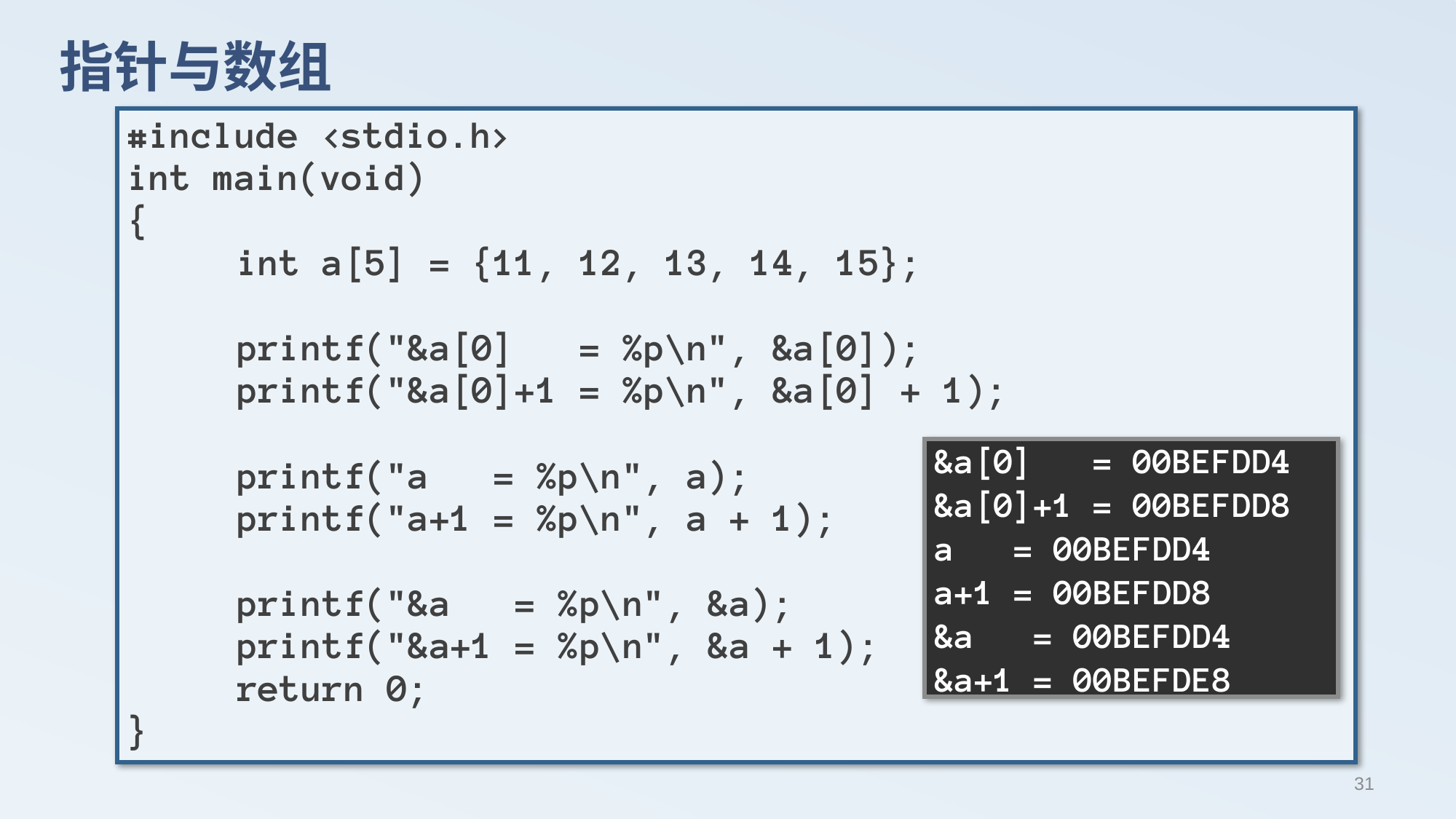

# 指针与数组
#include <stdio.h>
int main(void)
{
	int a[5] = {11, 12, 13, 14, 15};

	printf("&a[0]   = %p\n", &a[0]);
	printf("&a[0]+1 = %p\n", &a[0] + 1);

	printf("a   = %p\n", a);
	printf("a+1 = %p\n", a + 1);

	printf("&a   = %p\n", &a);
	printf("&a+1 = %p\n", &a + 1);
	return 0;
}
&a[0]   = 00BEFDD4
&a[0]+1 = 00BEFDD8
a   = 00BEFDD4
a+1 = 00BEFDD8
&a   = 00BEFDD4
&a+1 = 00BEFDE8